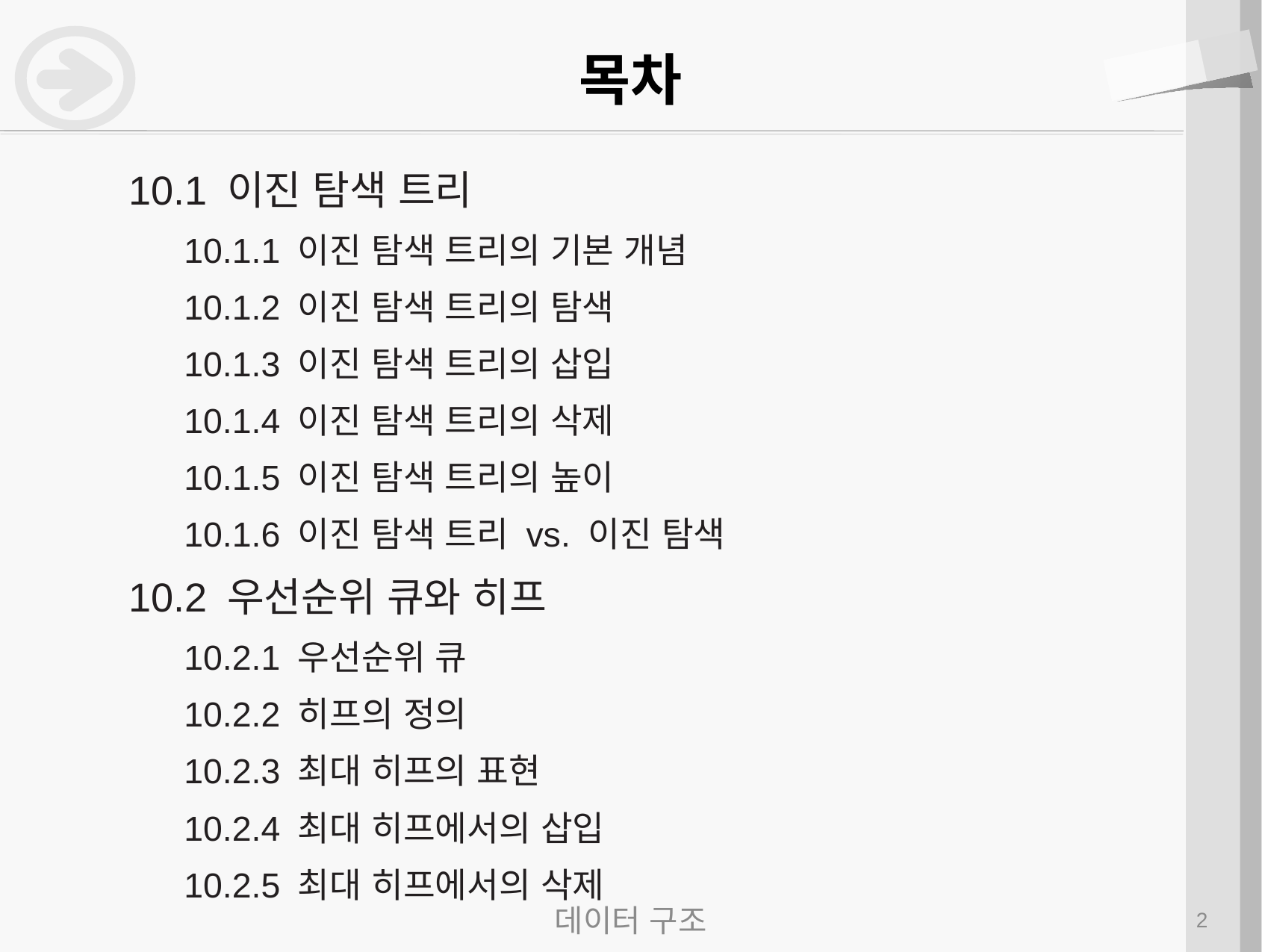

# 목차
10.1 이진 탐색 트리
10.1.1 이진 탐색 트리의 기본 개념
10.1.2 이진 탐색 트리의 탐색
10.1.3 이진 탐색 트리의 삽입
10.1.4 이진 탐색 트리의 삭제
10.1.5 이진 탐색 트리의 높이
10.1.6 이진 탐색 트리 vs. 이진 탐색
10.2 우선순위 큐와 히프
10.2.1 우선순위 큐
10.2.2 히프의 정의
10.2.3 최대 히프의 표현
10.2.4 최대 히프에서의 삽입
10.2.5 최대 히프에서의 삭제
데이터 구조
2